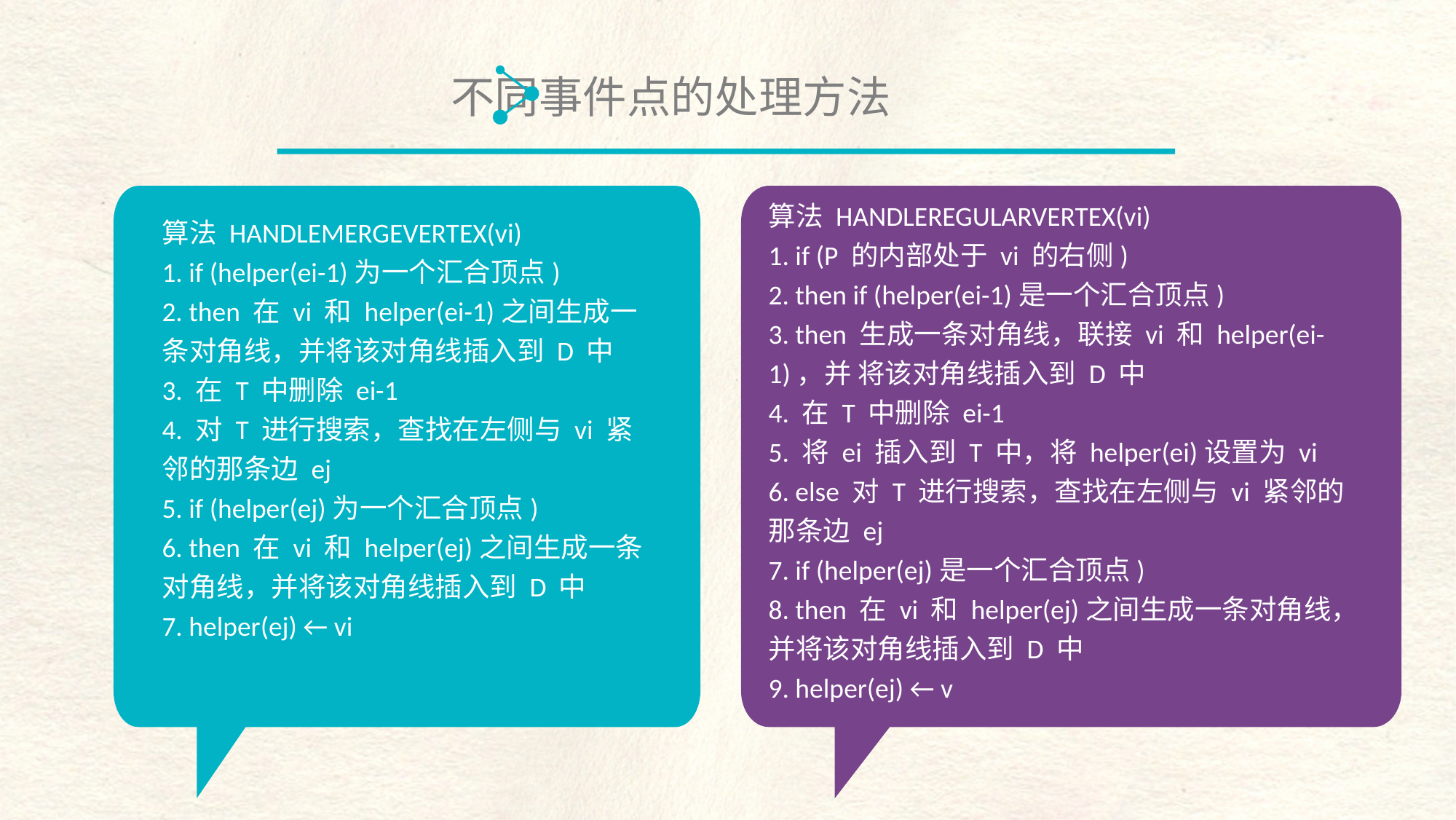

不同事件点的处理方法

算法 HANDLEREGULARVERTEX(vi)
1. if (P 的内部处于 vi 的右侧)
2. then if (helper(ei-1)是一个汇合顶点)
3. then 生成一条对角线，联接 vi 和 helper(ei-1)，并 将该对角线插入到 D 中
4. 在 T 中删除 ei-1
5. 将 ei 插入到 T 中，将 helper(ei)设置为 vi
6. else 对 T 进行搜索，查找在左侧与 vi 紧邻的那条边 ej
7. if (helper(ej)是一个汇合顶点)
8. then 在 vi 和 helper(ej)之间生成一条对角线，并将该对角线插入到 D 中
9. helper(ej) ← v
算法 HANDLEMERGEVERTEX(vi)
1. if (helper(ei-1)为一个汇合顶点)
2. then 在 vi 和 helper(ei-1)之间生成一条对角线，并将该对角线插入到 D 中
3. 在 T 中删除 ei-1
4. 对 T 进行搜索，查找在左侧与 vi 紧邻的那条边 ej
5. if (helper(ej)为一个汇合顶点)
6. then 在 vi 和 helper(ej)之间生成一条对角线，并将该对角线插入到 D 中
7. helper(ej) ← vi